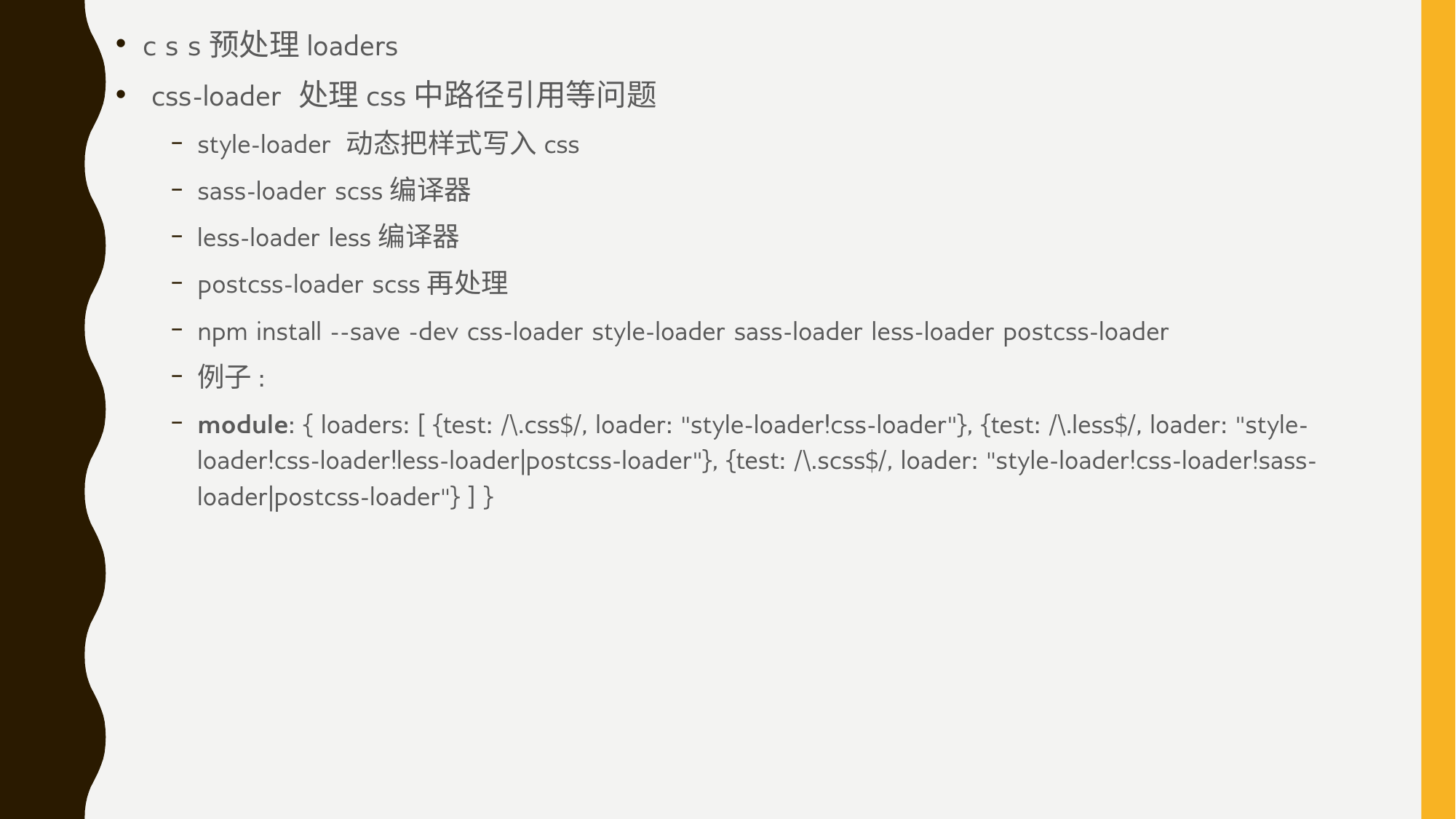

c s s预处理loaders
 css-loader 处理css中路径引用等问题
style-loader 动态把样式写入css
sass-loader scss编译器
less-loader less编译器
postcss-loader scss再处理
npm install --save -dev css-loader style-loader sass-loader less-loader postcss-loader
例子:
module: { loaders: [ {test: /\.css$/, loader: "style-loader!css-loader"}, {test: /\.less$/, loader: "style-loader!css-loader!less-loader|postcss-loader"}, {test: /\.scss$/, loader: "style-loader!css-loader!sass-loader|postcss-loader"} ] }